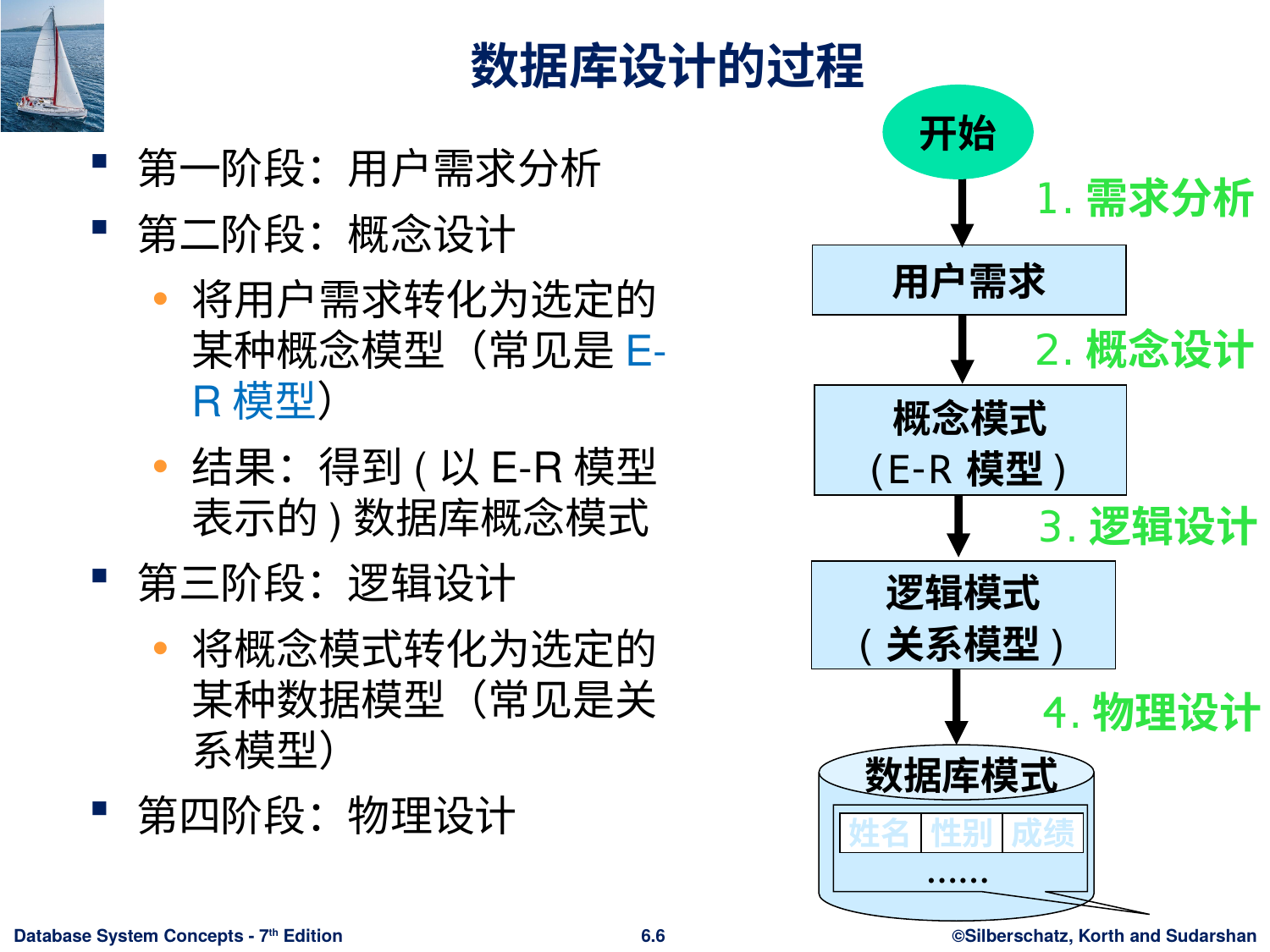

# 数据库设计的过程
开始
第一阶段：用户需求分析
第二阶段：概念设计
将用户需求转化为选定的某种概念模型（常见是E-R模型）
结果：得到(以E-R模型表示的)数据库概念模式
第三阶段：逻辑设计
将概念模式转化为选定的某种数据模型（常见是关系模型）
第四阶段：物理设计

1.需求分析

用户需求

2.概念设计
概念模式
(E-R模型)

3.逻辑设计
逻辑模式
(关系模型)

数据库模式

姓名

性别

成绩
……

4.物理设计